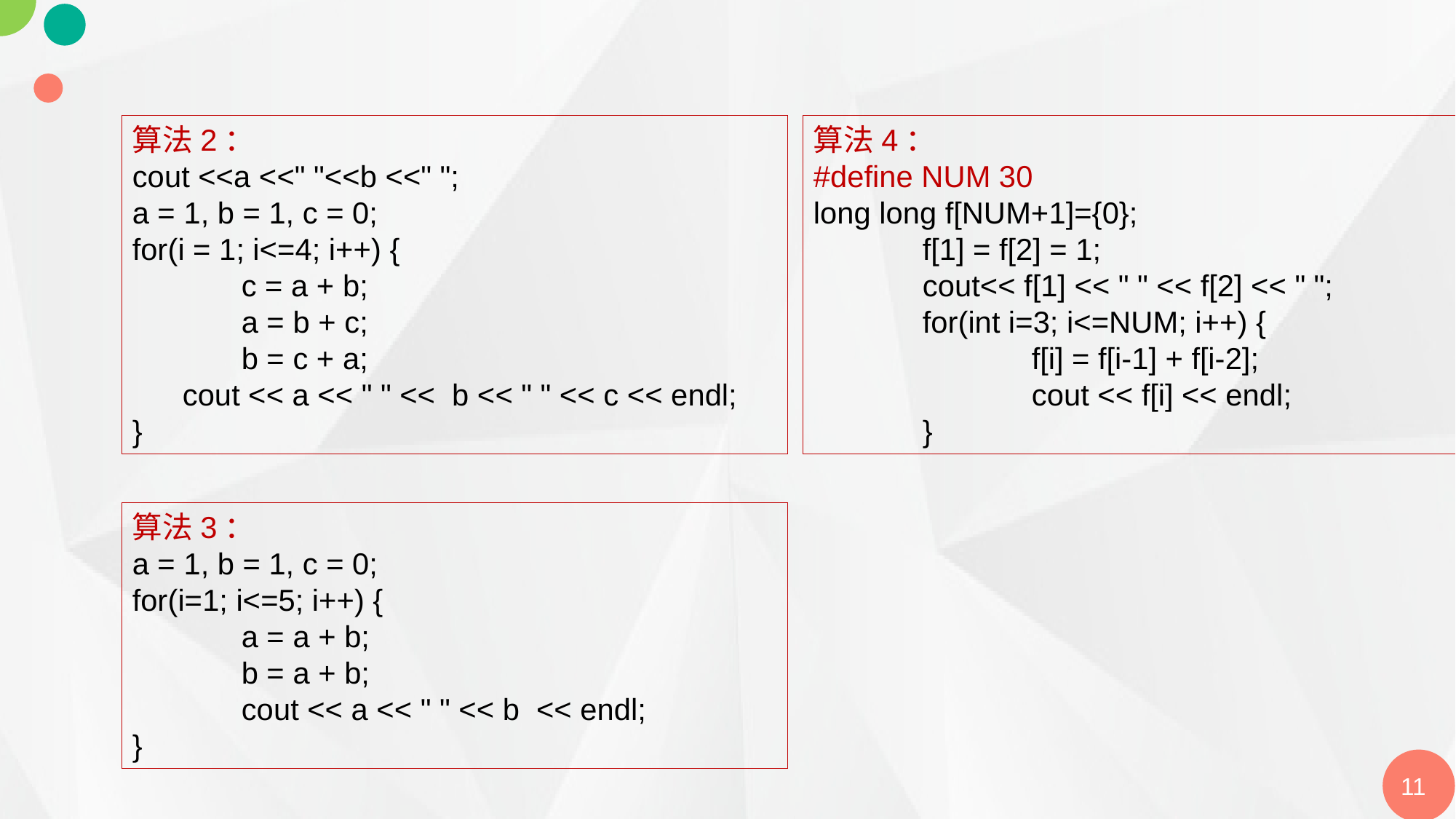

算法2：
cout <<a <<" "<<b <<" ";
a = 1, b = 1, c = 0;
for(i = 1; i<=4; i++) {
	c = a + b;
	a = b + c;
	b = c + a;
      cout << a << " " <<  b << " " << c << endl;
}
算法4：
#define NUM 30
long long f[NUM+1]={0};
	f[1] = f[2] = 1;
	cout<< f[1] << " " << f[2] << " ";
	for(int i=3; i<=NUM; i++) {
		f[i] = f[i-1] + f[i-2];
		cout << f[i] << endl;
	}
算法3：
a = 1, b = 1, c = 0;
for(i=1; i<=5; i++) {
	a = a + b;
	b = a + b;
	cout << a << " " << b  << endl;
}